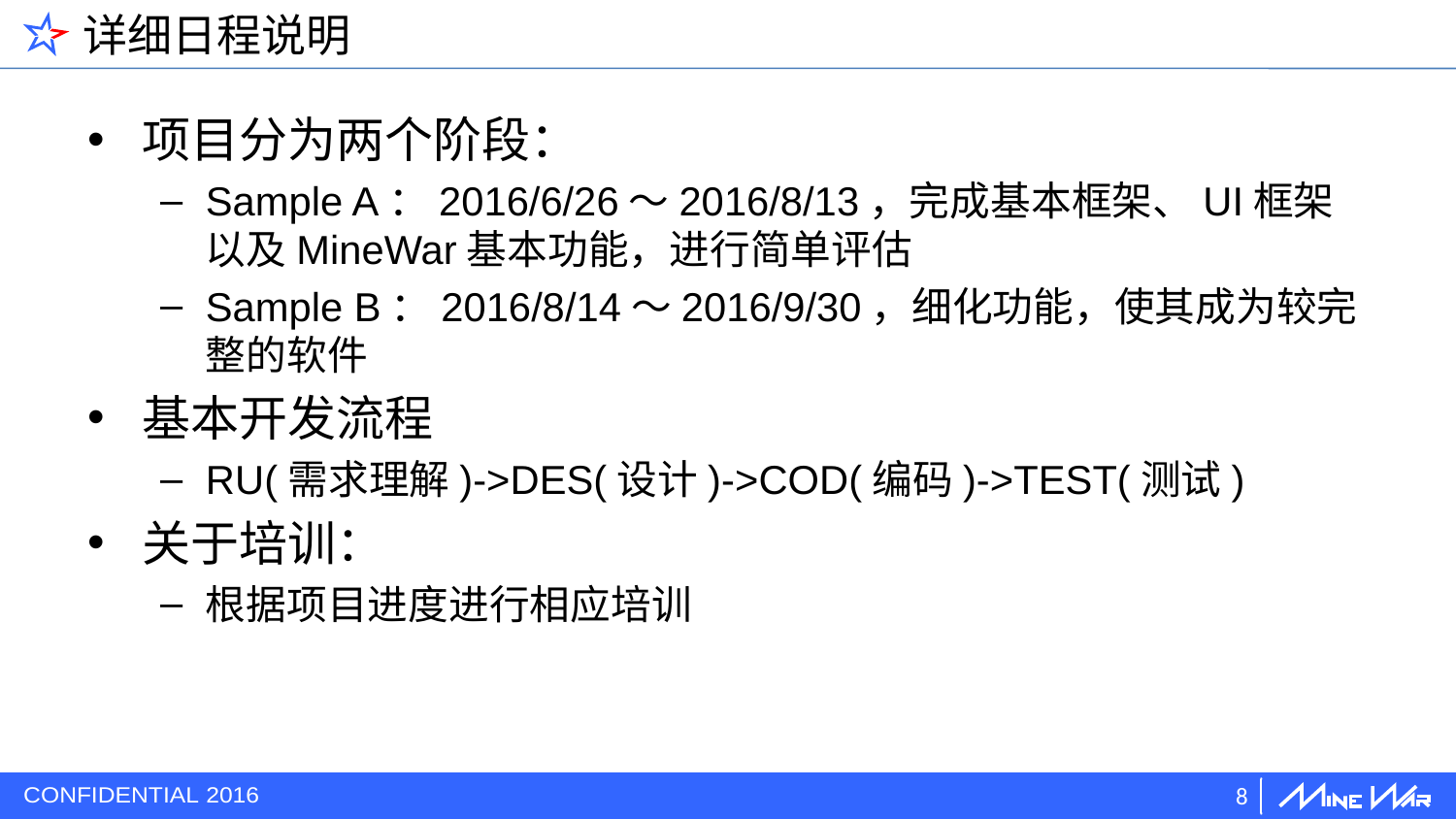

# 详细日程说明
项目分为两个阶段：
Sample A：2016/6/26～2016/8/13，完成基本框架、UI框架以及MineWar基本功能，进行简单评估
Sample B：2016/8/14～2016/9/30，细化功能，使其成为较完整的软件
基本开发流程
RU(需求理解)->DES(设计)->COD(编码)->TEST(测试)
关于培训：
根据项目进度进行相应培训
8